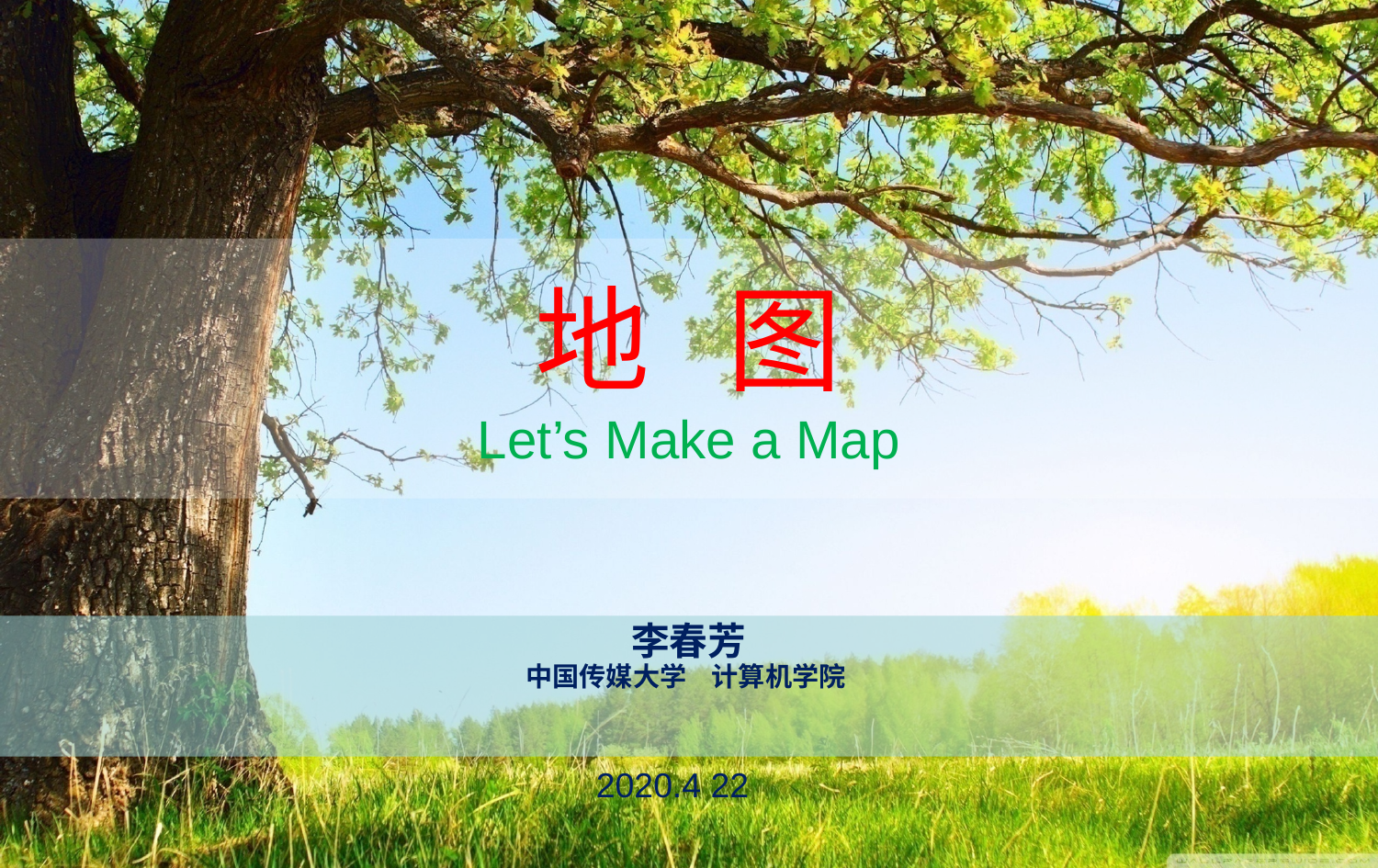

地   图
Let’s Make a Map
李春芳
中国传媒大学    计算机学院
2020.4 22